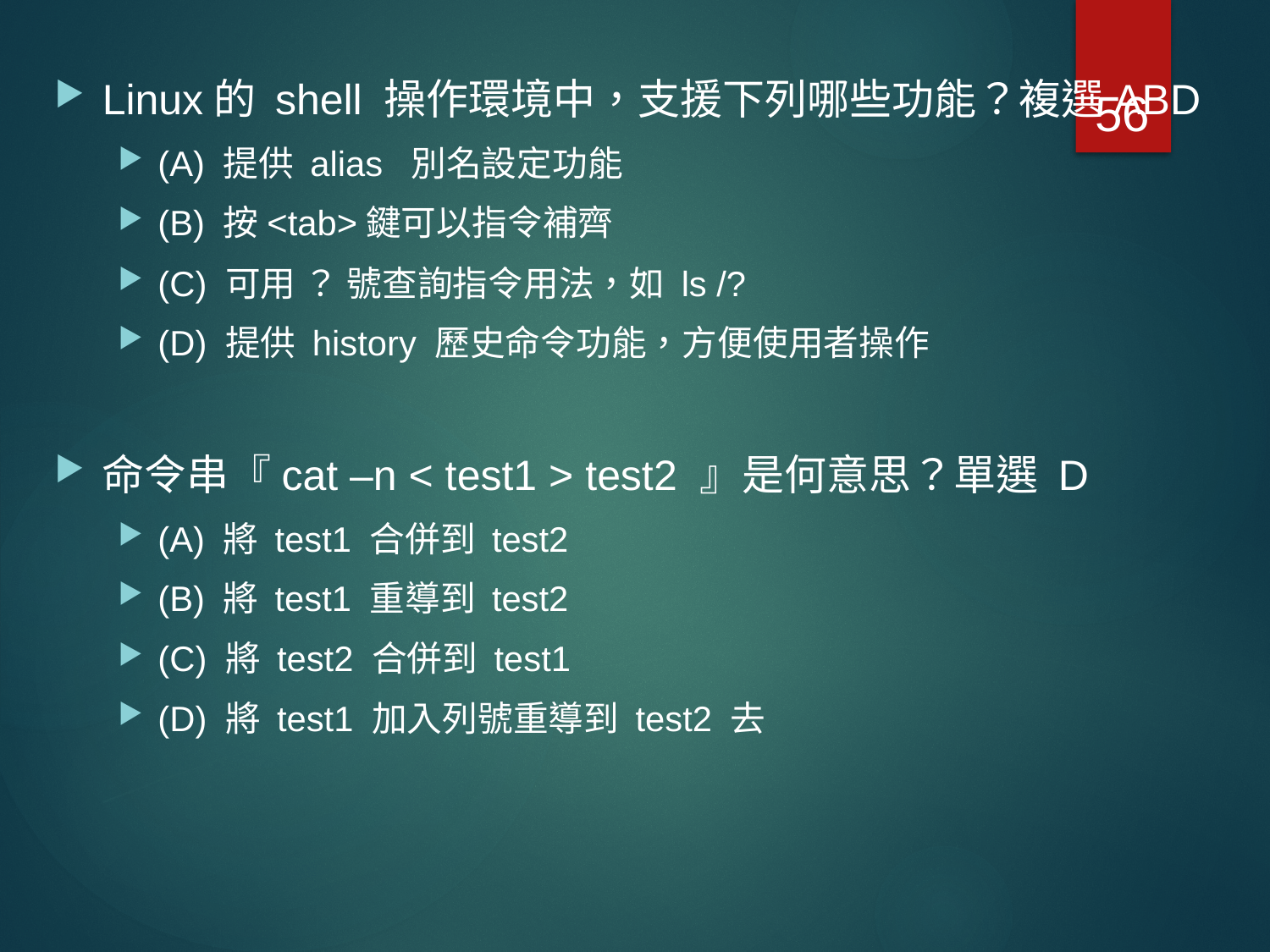

56
Linux的 shell 操作環境中，支援下列哪些功能？複選ABD
(A) 提供 alias  別名設定功能
(B) 按<tab>鍵可以指令補齊
(C) 可用 ？ 號查詢指令用法，如 ls /?
(D) 提供 history 歷史命令功能，方便使用者操作

命令串『cat –n < test1 > test2 』是何意思？單選 D
(A) 將 test1 合併到 test2
(B) 將 test1 重導到 test2
(C) 將 test2 合併到 test1
(D) 將 test1 加入列號重導到 test2 去